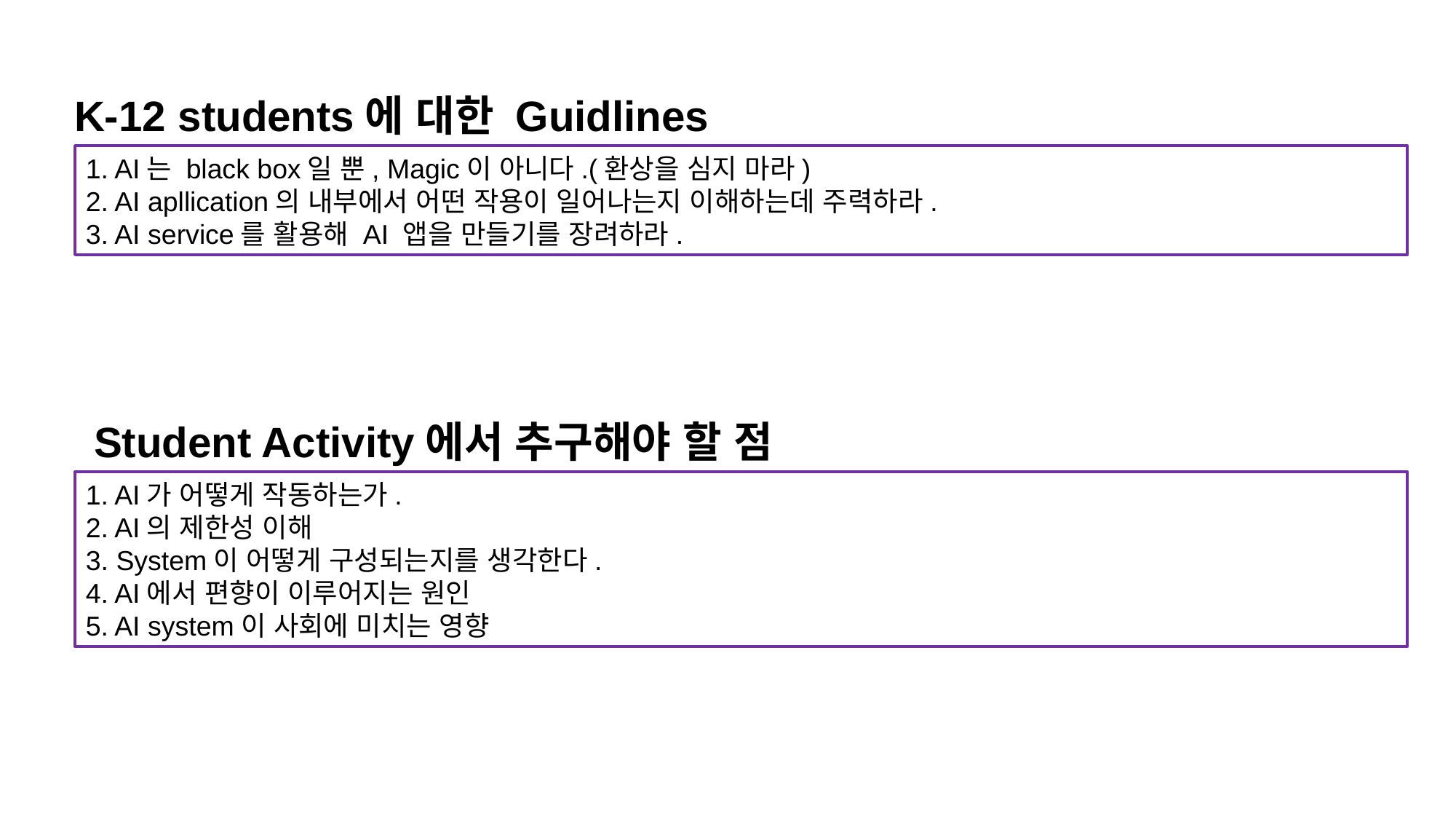

K-12 students에 대한 Guidlines
1. AI는 black box일 뿐, Magic이 아니다.(환상을 심지 마라)
2. AI apllication의 내부에서 어떤 작용이 일어나는지 이해하는데 주력하라.
3. AI service를 활용해 AI 앱을 만들기를 장려하라.
Student Activity에서 추구해야 할 점
1. AI가 어떻게 작동하는가.
2. AI의 제한성 이해
3. System이 어떻게 구성되는지를 생각한다.
4. AI에서 편향이 이루어지는 원인
5. AI system이 사회에 미치는 영향